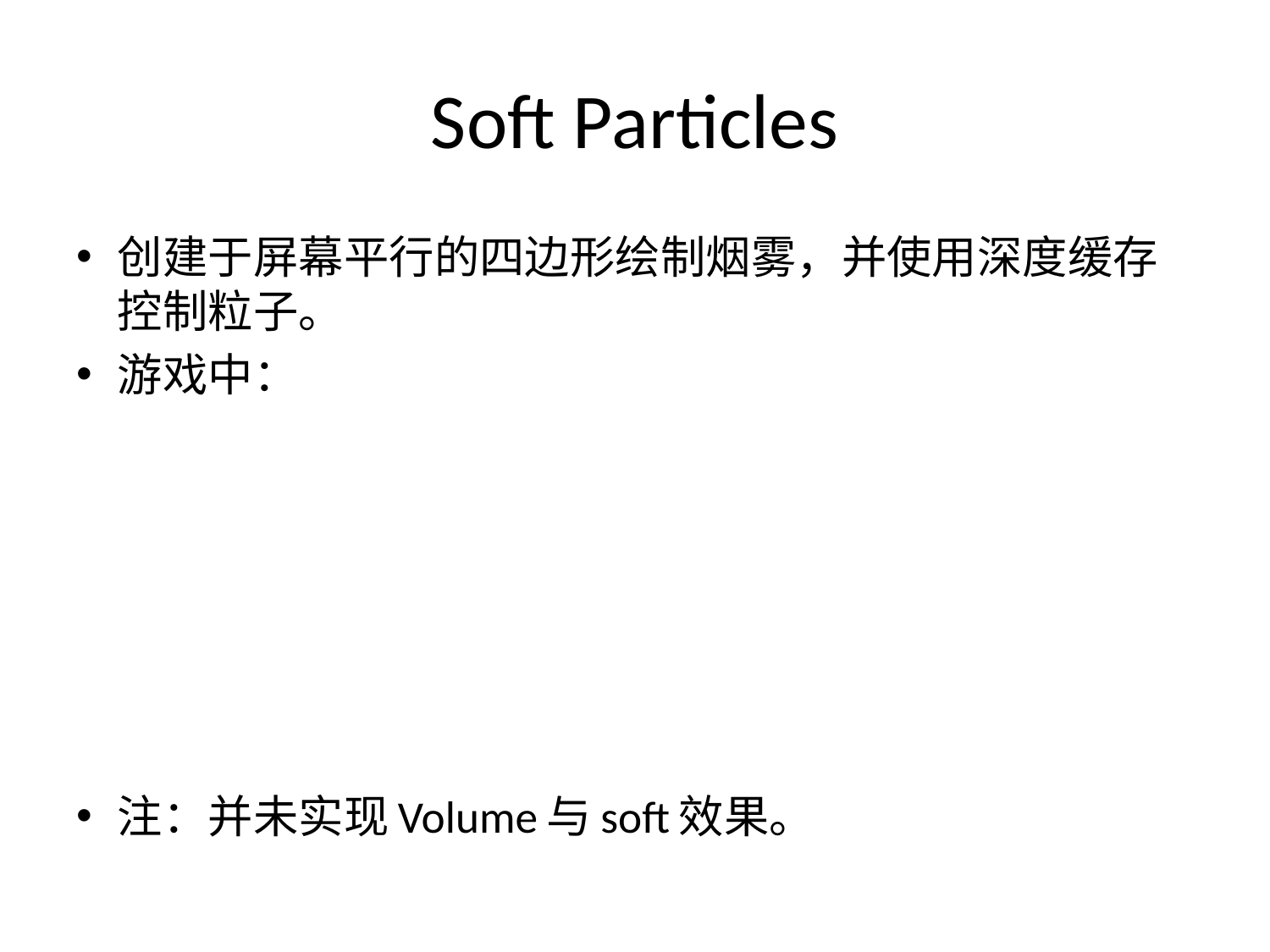

# Soft Particles
创建于屏幕平行的四边形绘制烟雾，并使用深度缓存控制粒子。
游戏中：

注：并未实现Volume与soft效果。